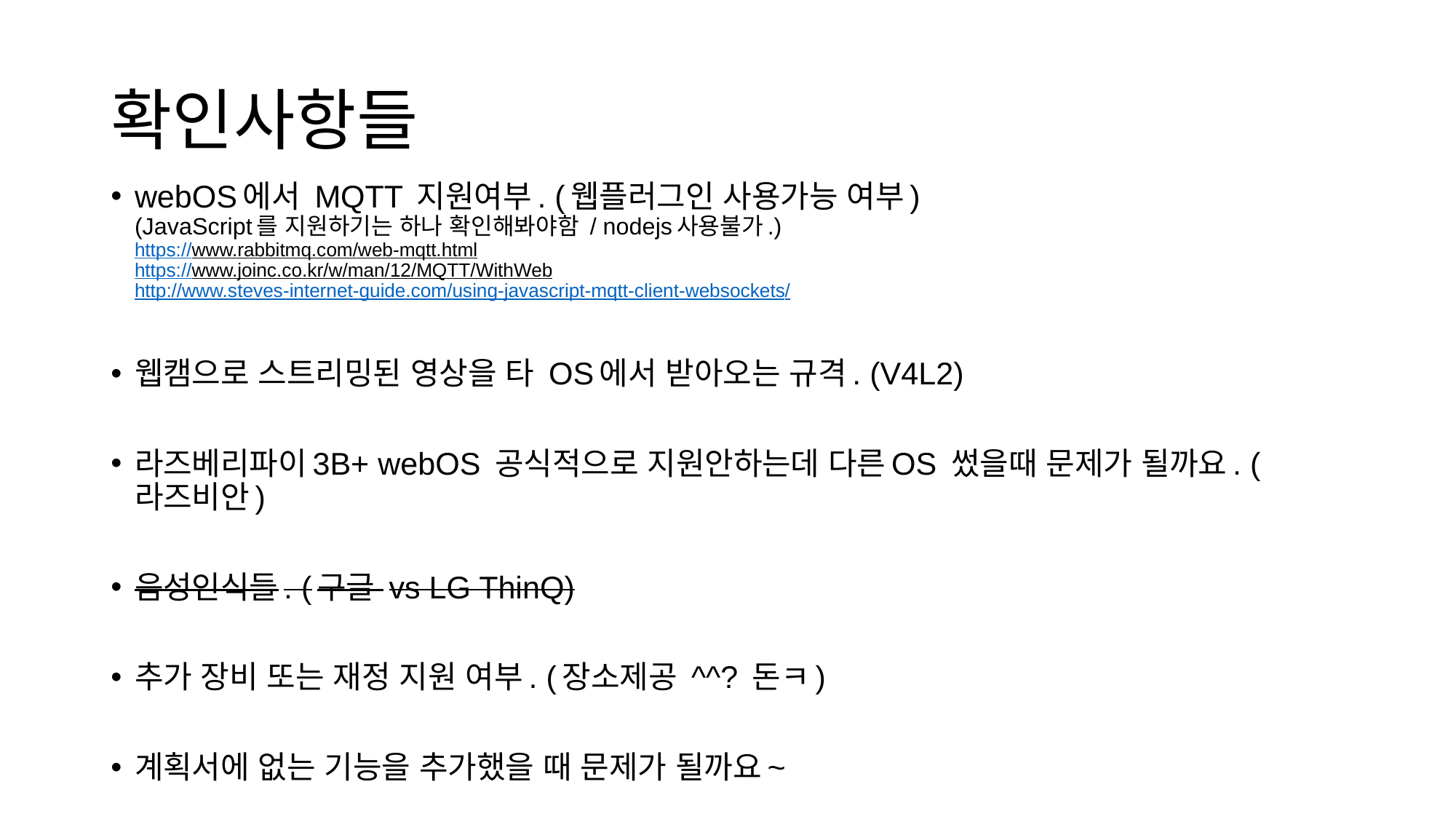

# 확인사항들
webOS에서 MQTT 지원여부. (웹플러그인 사용가능 여부)
(JavaScript를 지원하기는 하나 확인해봐야함 / nodejs사용불가.)
https://www.rabbitmq.com/web-mqtt.html
https://www.joinc.co.kr/w/man/12/MQTT/WithWeb
http://www.steves-internet-guide.com/using-javascript-mqtt-client-websockets/

웹캠으로 스트리밍된 영상을 타 OS에서 받아오는 규격. (V4L2)

라즈베리파이3B+ webOS 공식적으로 지원안하는데 다른OS 썼을때 문제가 될까요. (라즈비안)

음성인식들. (구글 vs LG ThinQ)

추가 장비 또는 재정 지원 여부. (장소제공 ^^? 돈ㅋ)

계획서에 없는 기능을 추가했을 때 문제가 될까요~